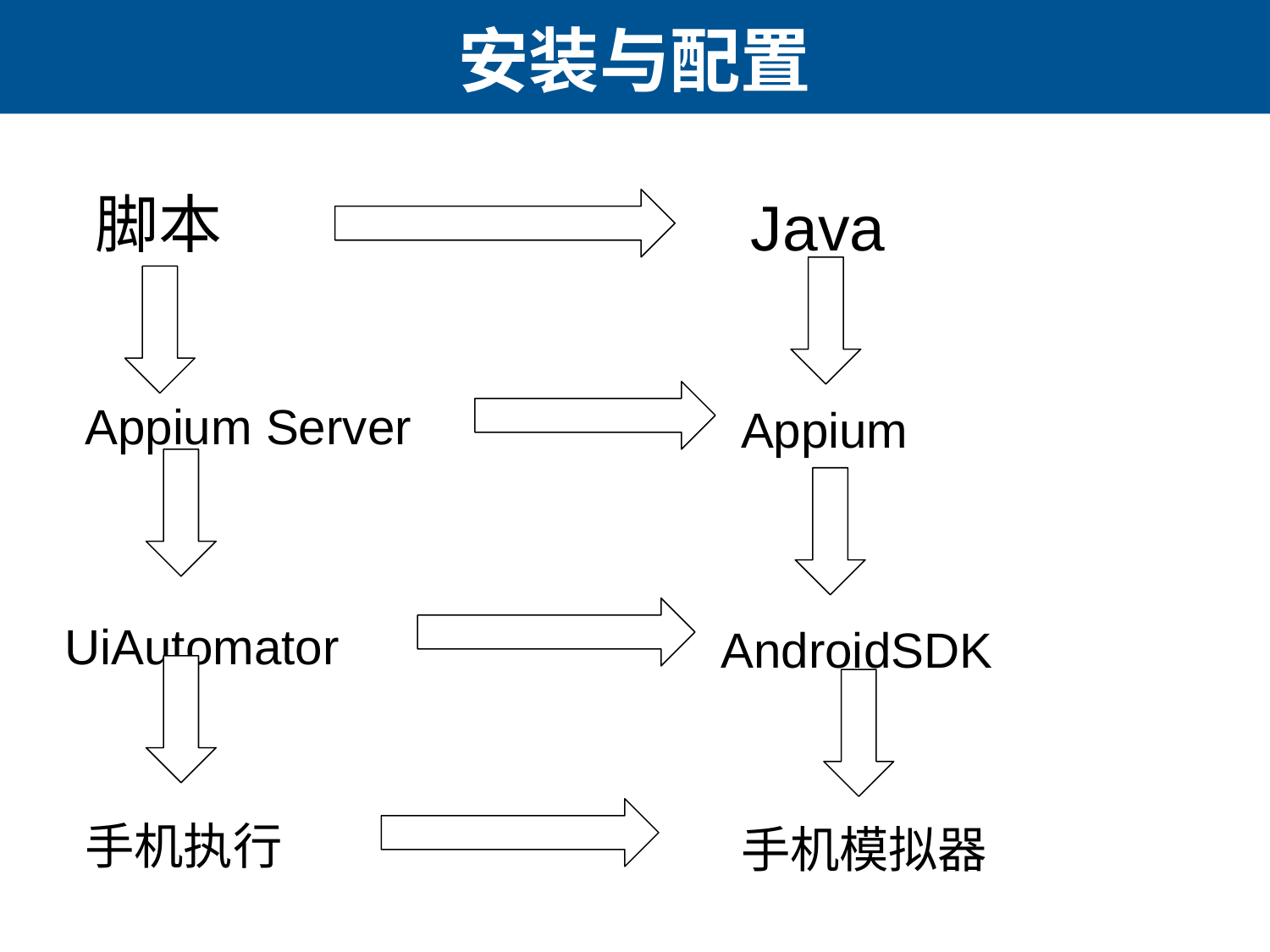

# 安装与配置
脚本
Java

Appium Server
Appium

UiAutomator
AndroidSDK

手机执行
手机模拟器